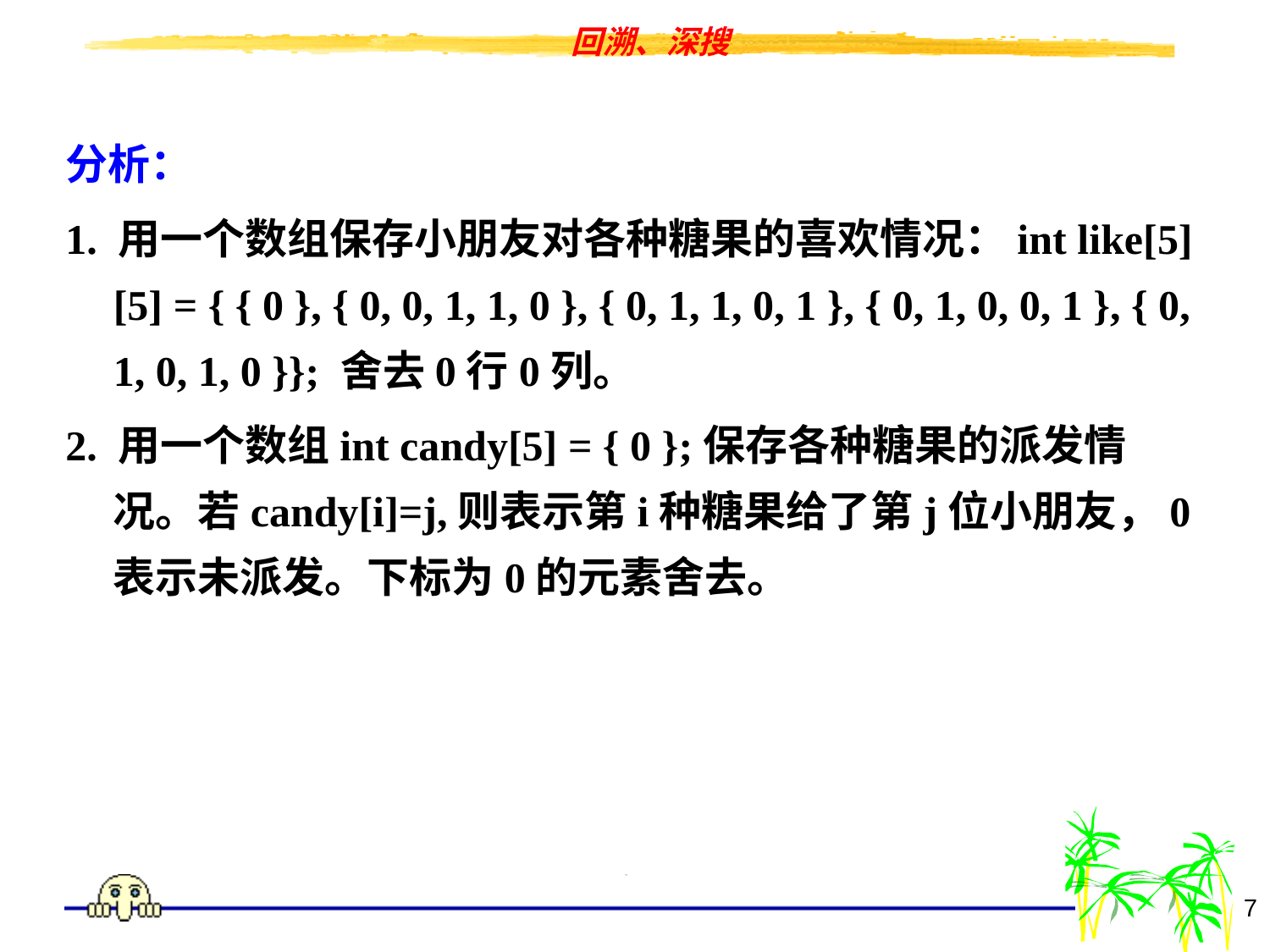

分析：
1. 用一个数组保存小朋友对各种糖果的喜欢情况：int like[5][5] = { { 0 }, { 0, 0, 1, 1, 0 }, { 0, 1, 1, 0, 1 }, { 0, 1, 0, 0, 1 }, { 0, 1, 0, 1, 0 }}; 舍去0行0列。
2. 用一个数组int candy[5] = { 0 };保存各种糖果的派发情况。若candy[i]=j,则表示第i种糖果给了第j位小朋友，0表示未派发。下标为0的元素舍去。

7